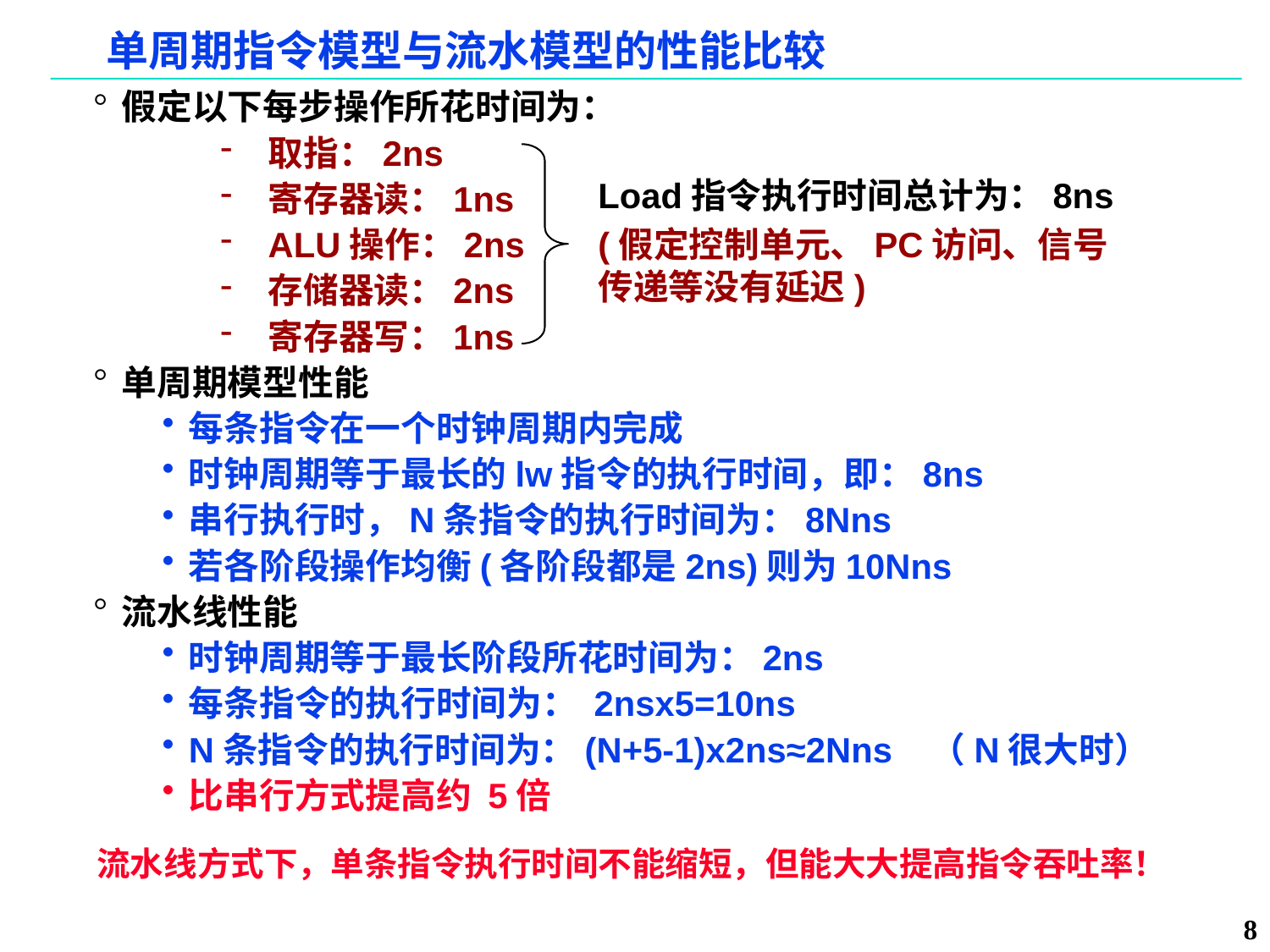

# 单周期指令模型与流水模型的性能比较
假定以下每步操作所花时间为：
取指：2ns
寄存器读：1ns
ALU操作：2ns
存储器读：2ns
寄存器写：1ns
单周期模型性能
每条指令在一个时钟周期内完成
时钟周期等于最长的lw指令的执行时间，即：8ns
串行执行时，N条指令的执行时间为：8Nns
若各阶段操作均衡(各阶段都是2ns)则为10Nns
流水线性能
时钟周期等于最长阶段所花时间为：2ns
每条指令的执行时间为： 2nsx5=10ns
N条指令的执行时间为：(N+5-1)x2ns≈2Nns   （N很大时）
比串行方式提高约 5倍

Load指令执行时间总计为：8ns
(假定控制单元、PC访问、信号传递等没有延迟)

流水线方式下，单条指令执行时间不能缩短，但能大大提高指令吞吐率！